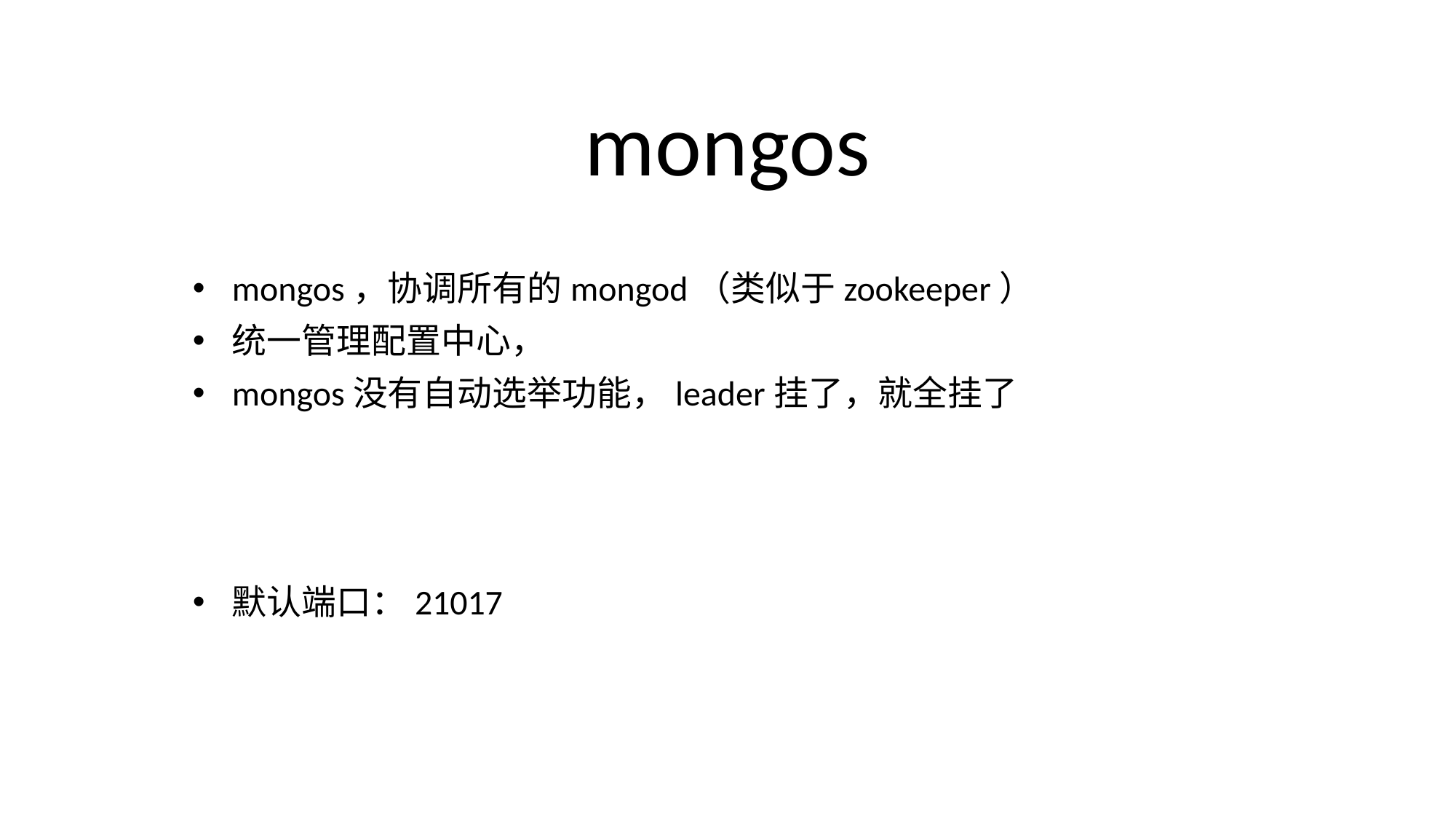

# mongos
mongos，协调所有的mongod（类似于zookeeper）
统一管理配置中心，
mongos没有自动选举功能，leader挂了，就全挂了

默认端口：21017